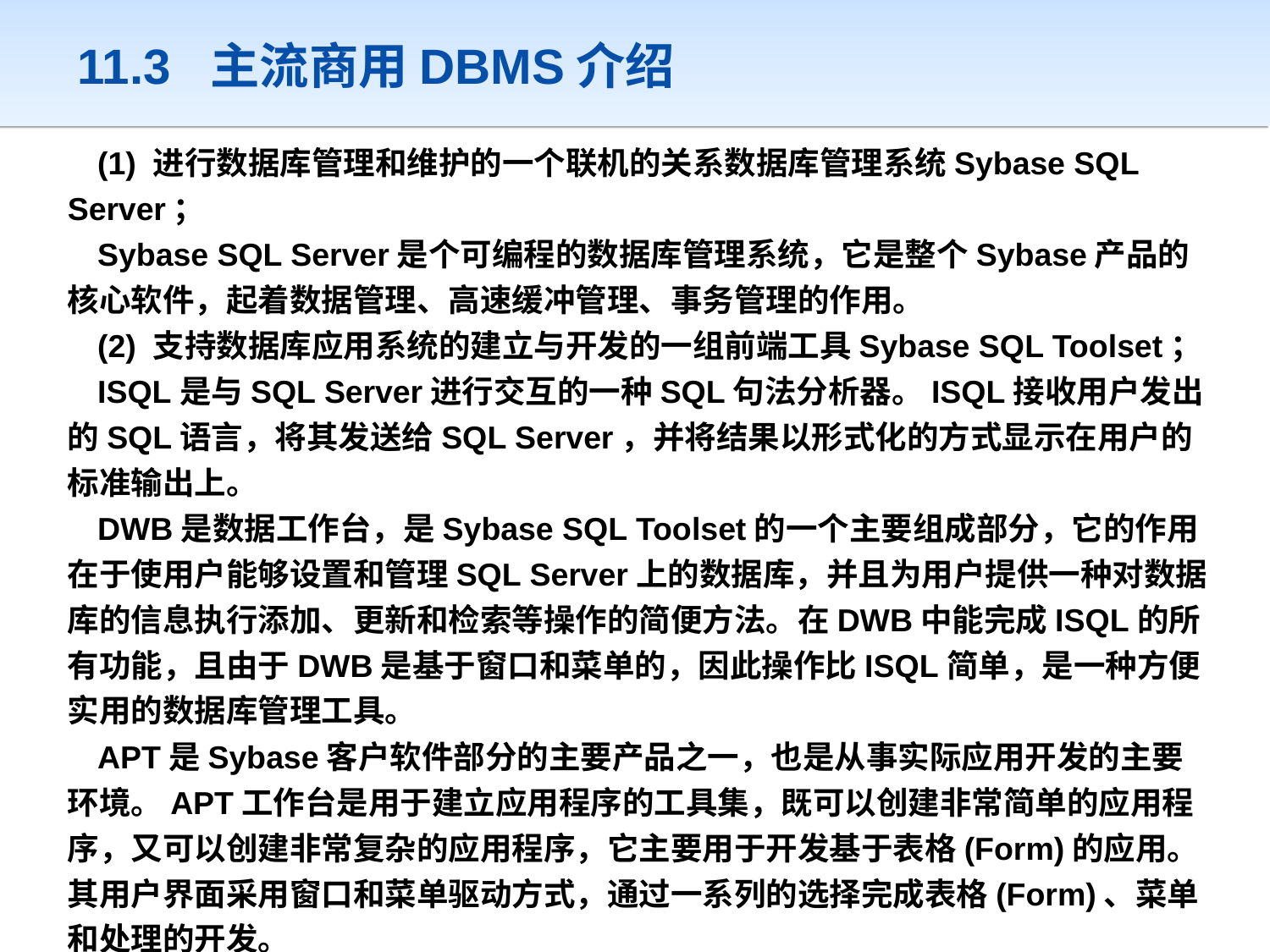

# 11.3  主流商用DBMS介绍
(1) 进行数据库管理和维护的一个联机的关系数据库管理系统Sybase SQL Server；
Sybase SQL Server是个可编程的数据库管理系统，它是整个Sybase产品的核心软件，起着数据管理、高速缓冲管理、事务管理的作用。
(2) 支持数据库应用系统的建立与开发的一组前端工具Sybase SQL Toolset；
ISQL是与SQL Server进行交互的一种SQL句法分析器。ISQL接收用户发出的SQL语言，将其发送给SQL Server，并将结果以形式化的方式显示在用户的标准输出上。
DWB是数据工作台，是Sybase SQL Toolset的一个主要组成部分，它的作用在于使用户能够设置和管理SQL Server上的数据库，并且为用户提供一种对数据库的信息执行添加、更新和检索等操作的简便方法。在DWB中能完成ISQL的所有功能，且由于DWB是基于窗口和菜单的，因此操作比ISQL简单，是一种方便实用的数据库管理工具。
APT是Sybase客户软件部分的主要产品之一，也是从事实际应用开发的主要环境。APT工作台是用于建立应用程序的工具集，既可以创建非常简单的应用程序，又可以创建非常复杂的应用程序，它主要用于开发基于表格(Form)的应用。其用户界面采用窗口和菜单驱动方式，通过一系列的选择完成表格(Form)、菜单和处理的开发。